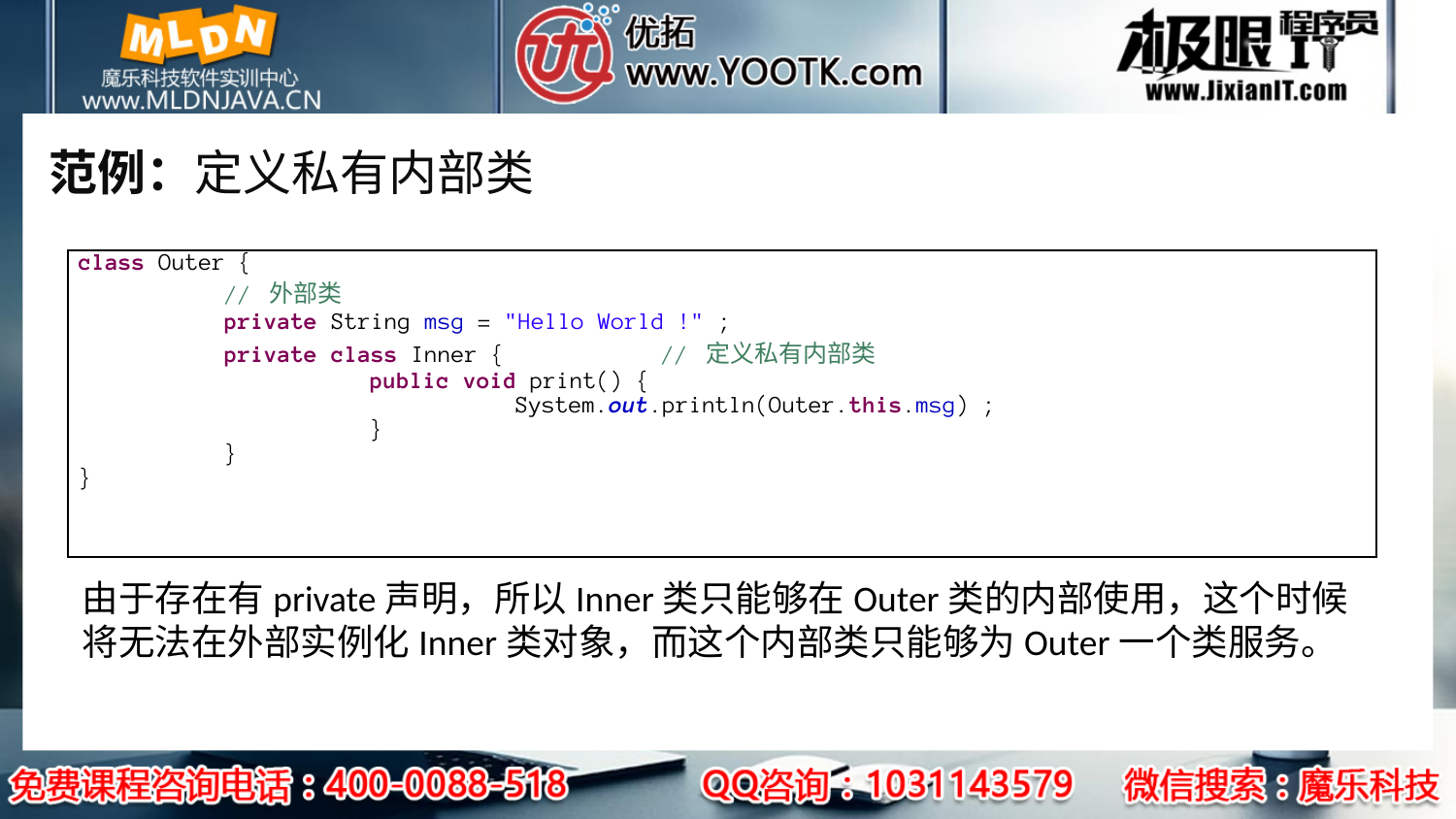

# 范例：定义私有内部类
| class Outer { // 外部类 private String msg = "Hello World !" ; private class Inner { // 定义私有内部类 public void print() { System.out.println(Outer.this.msg) ; } } } |
| --- |
由于存在有private声明，所以Inner类只能够在Outer类的内部使用，这个时候将无法在外部实例化Inner类对象，而这个内部类只能够为Outer一个类服务。